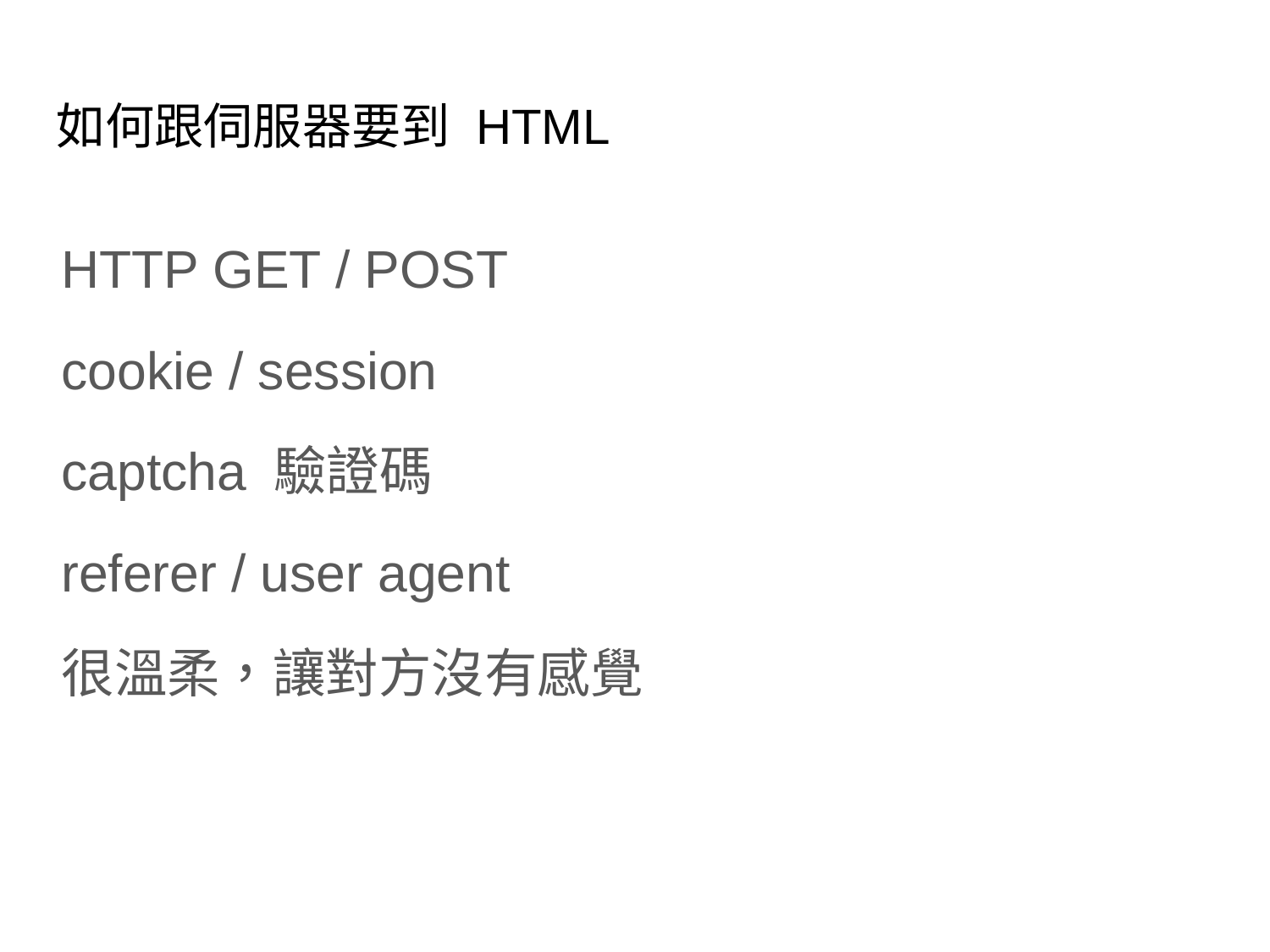

# 如何跟伺服器要到 HTML

HTTP GET / POST
cookie / session
captcha 驗證碼
referer / user agent
很溫柔，讓對方沒有感覺